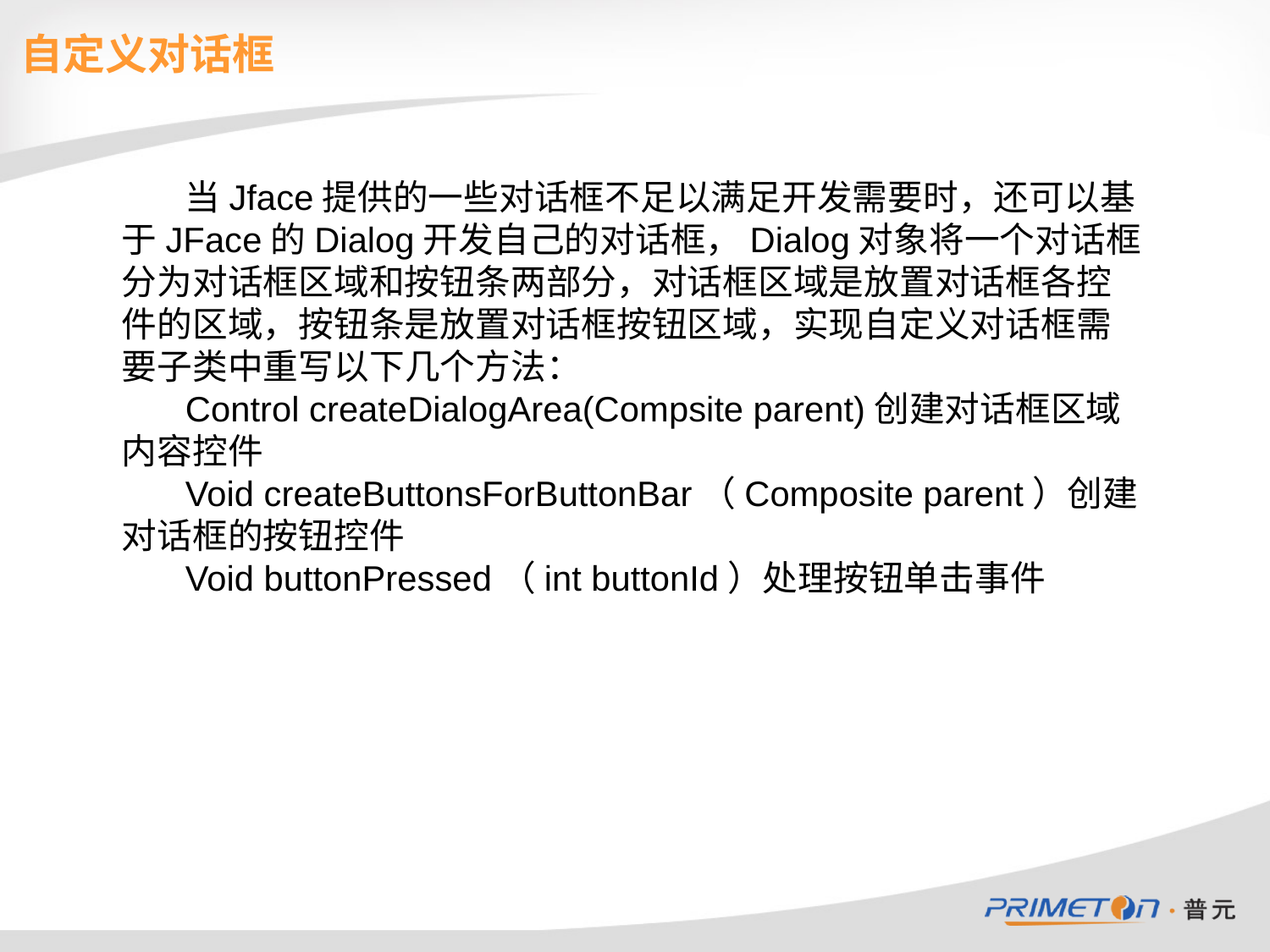

自定义对话框
当Jface提供的一些对话框不足以满足开发需要时，还可以基于JFace的Dialog开发自己的对话框，Dialog对象将一个对话框分为对话框区域和按钮条两部分，对话框区域是放置对话框各控件的区域，按钮条是放置对话框按钮区域，实现自定义对话框需要子类中重写以下几个方法：
Control createDialogArea(Compsite parent)创建对话框区域内容控件
Void createButtonsForButtonBar（Composite parent）创建对话框的按钮控件
Void buttonPressed（int buttonId）处理按钮单击事件